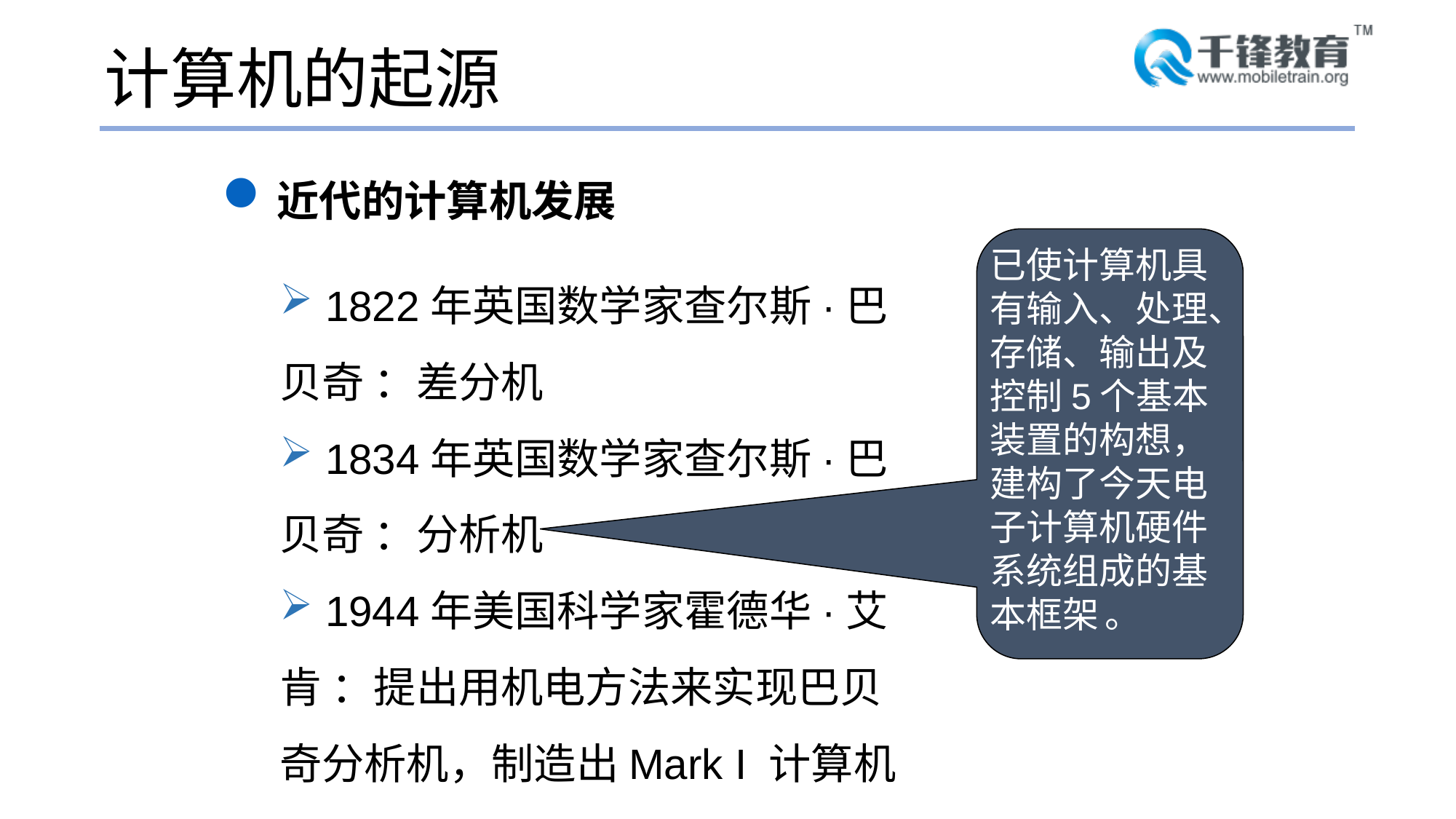

# 计算机的起源
近代的计算机发展
已使计算机具有输入、处理、存储、输出及控制5个基本装置的构想，建构了今天电子计算机硬件系统组成的基本框架 。
 1822年英国数学家查尔斯·巴贝奇 ：差分机
 1834年英国数学家查尔斯·巴贝奇 ：分析机
 1944年美国科学家霍德华·艾肯 ：提出用机电方法来实现巴贝奇分析机，制造出Mark I 计算机